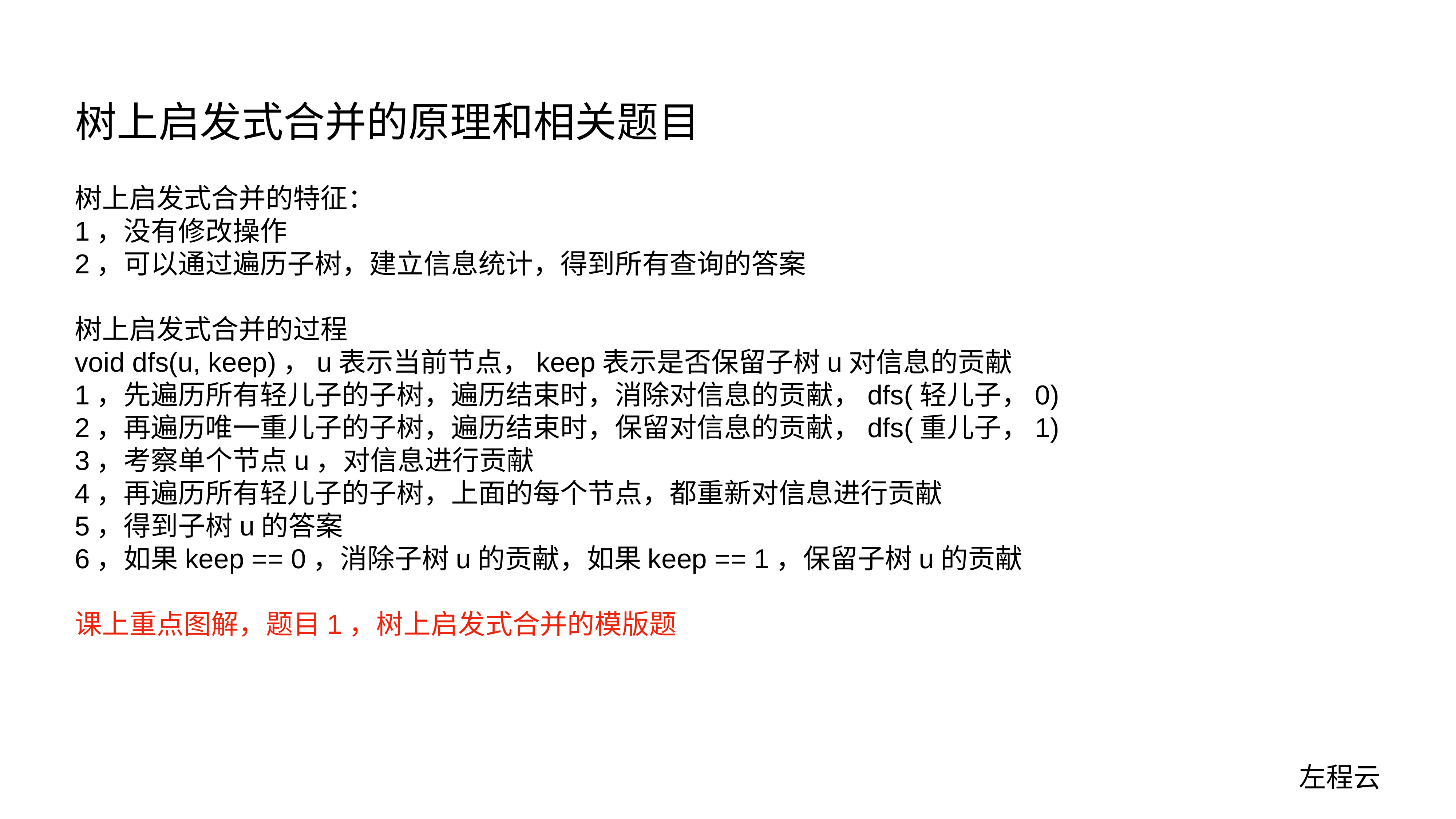

# 树上启发式合并的原理和相关题目
树上启发式合并的特征：
1，没有修改操作
2，可以通过遍历子树，建立信息统计，得到所有查询的答案

树上启发式合并的过程
void dfs(u, keep)，u表示当前节点，keep表示是否保留子树u对信息的贡献
1，先遍历所有轻儿子的子树，遍历结束时，消除对信息的贡献，dfs(轻儿子，0)
2，再遍历唯一重儿子的子树，遍历结束时，保留对信息的贡献，dfs(重儿子，1)
3，考察单个节点u，对信息进行贡献
4，再遍历所有轻儿子的子树，上面的每个节点，都重新对信息进行贡献
5，得到子树u的答案
6，如果keep == 0，消除子树u的贡献，如果keep == 1，保留子树u的贡献

课上重点图解，题目1，树上启发式合并的模版题
左程云